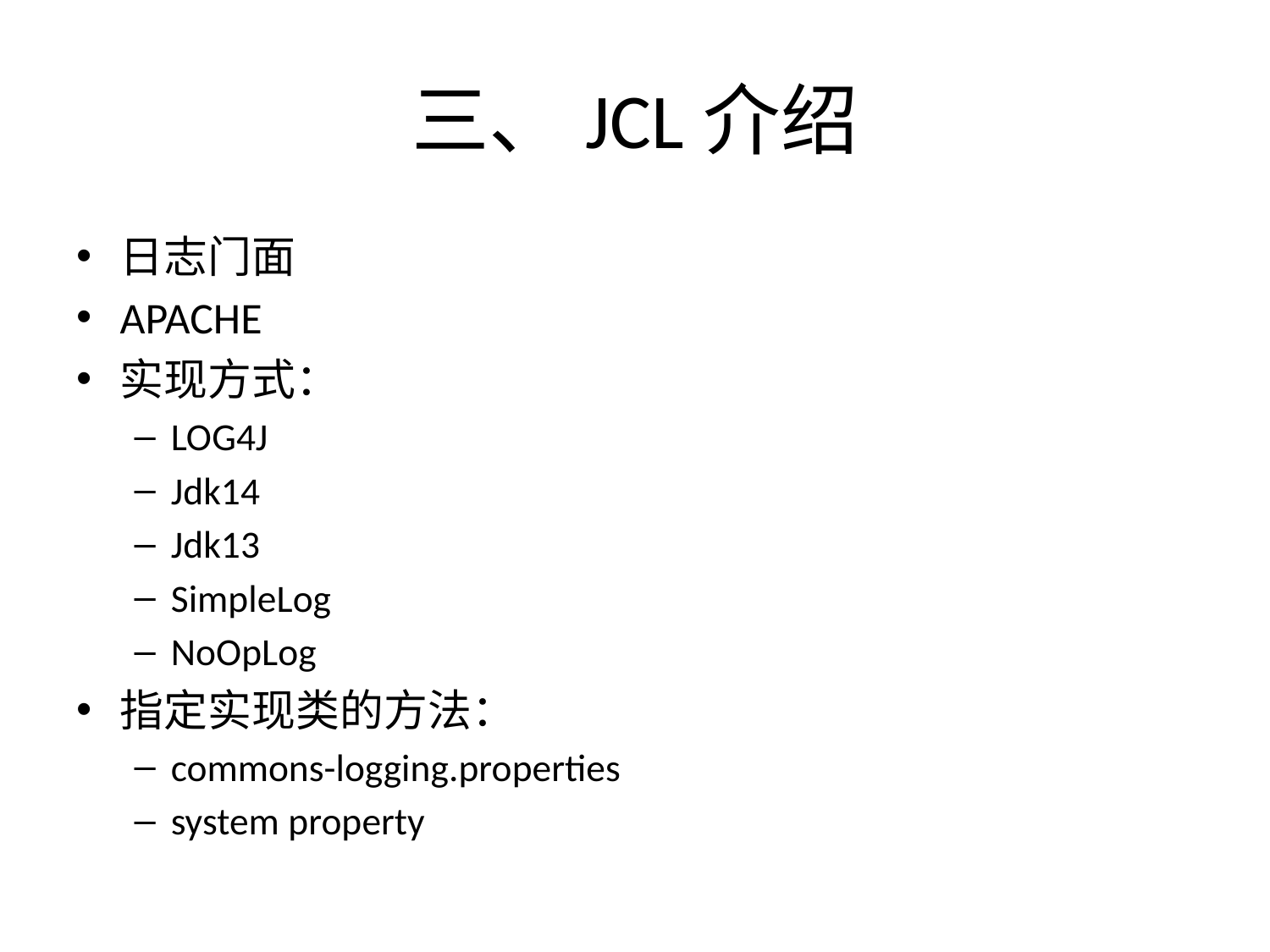

# 三、JCL介绍
日志门面
APACHE
实现方式：
LOG4J
Jdk14
Jdk13
SimpleLog
NoOpLog
指定实现类的方法：
commons-logging.properties
system property